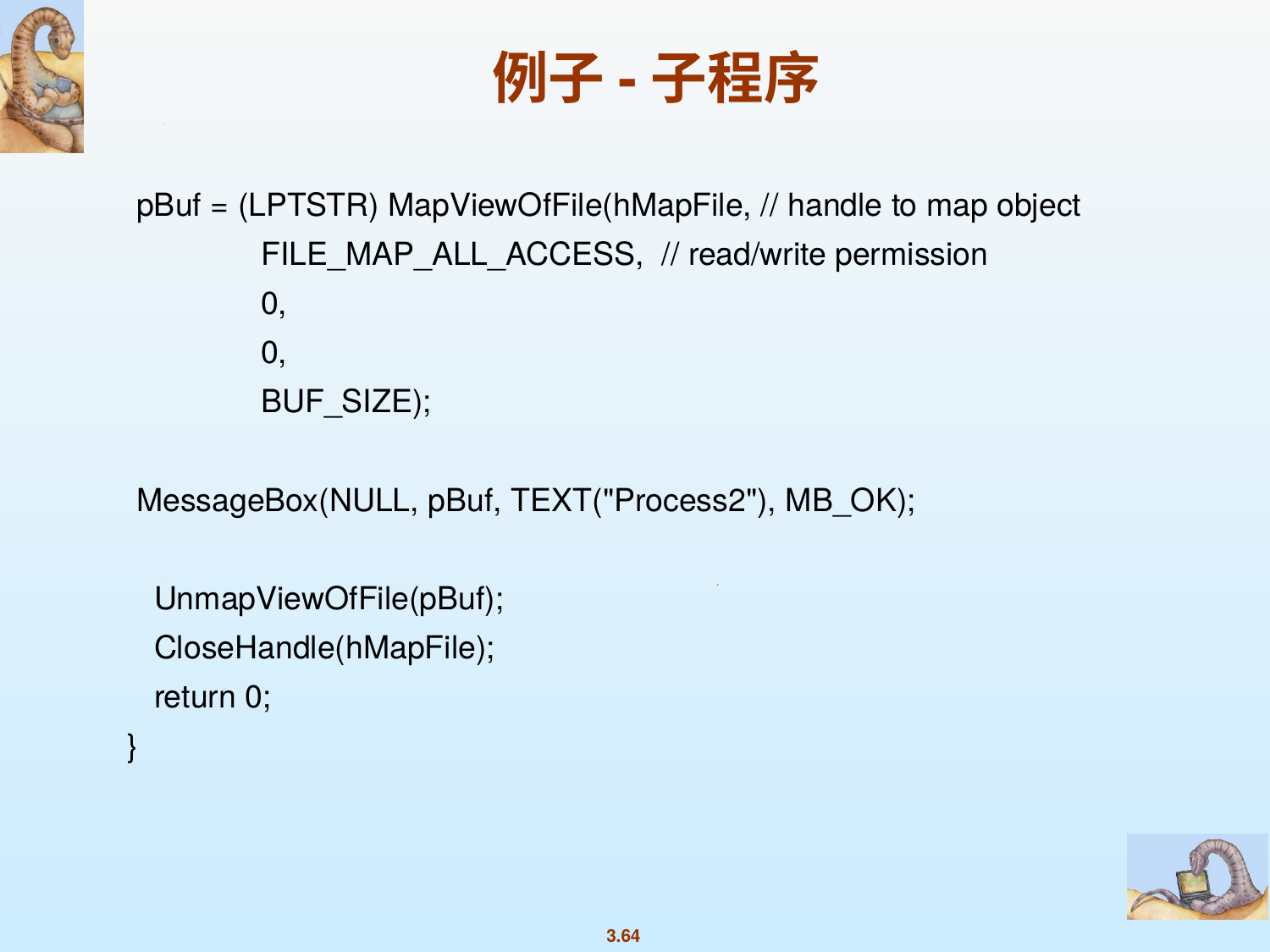

例子-子程序
 pBuf = (LPTSTR) MapViewOfFile(hMapFile, // handle to map object
               FILE_MAP_ALL_ACCESS,  // read/write permission
               0,
               0,
               BUF_SIZE);

 MessageBox(NULL, pBuf, TEXT("Process2"), MB_OK);

   UnmapViewOfFile(pBuf);
   CloseHandle(hMapFile);
   return 0;
}